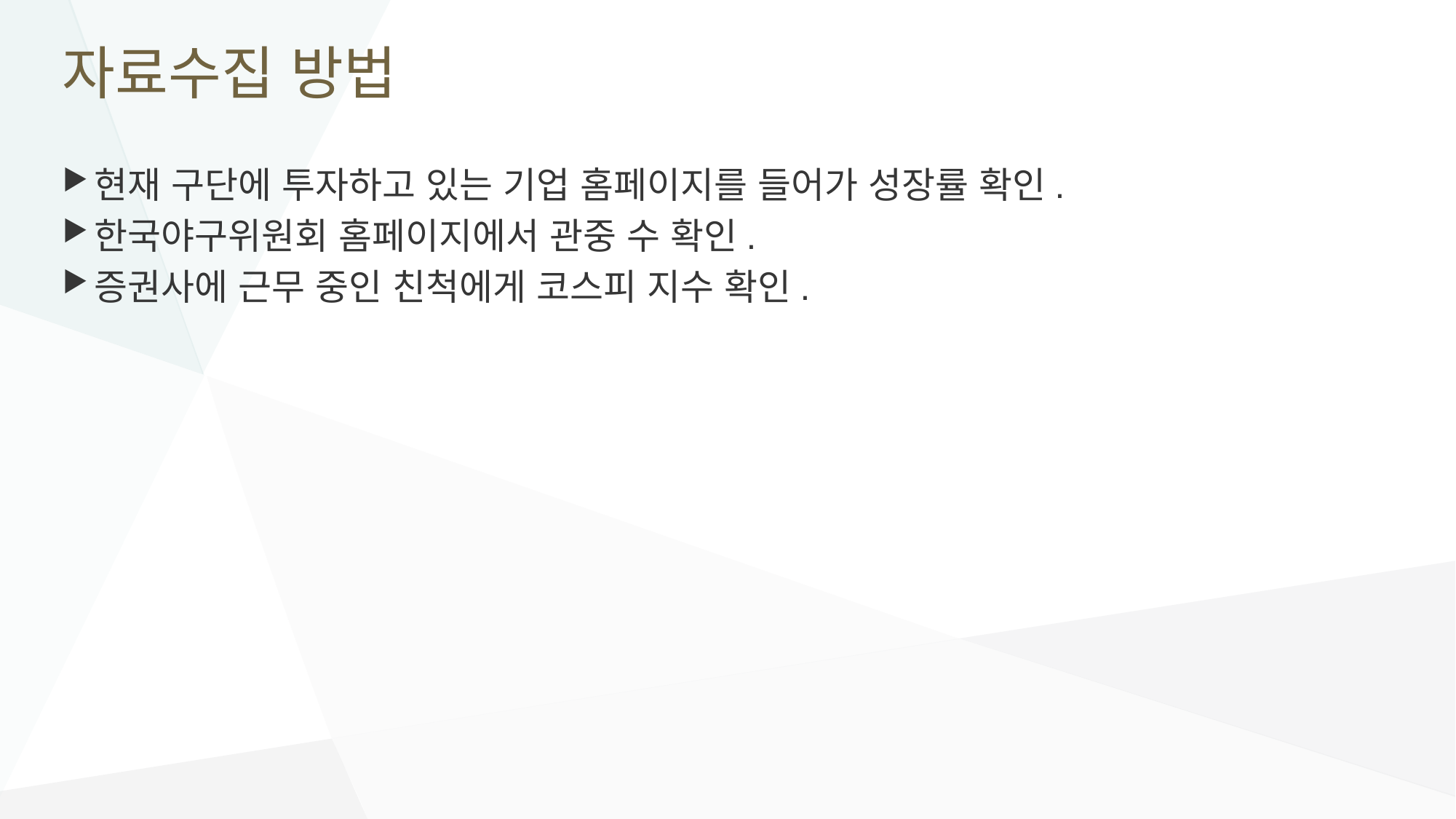

# 자료수집 방법
현재 구단에 투자하고 있는 기업 홈페이지를 들어가 성장률 확인.
한국야구위원회 홈페이지에서 관중 수 확인.
증권사에 근무 중인 친척에게 코스피 지수 확인.